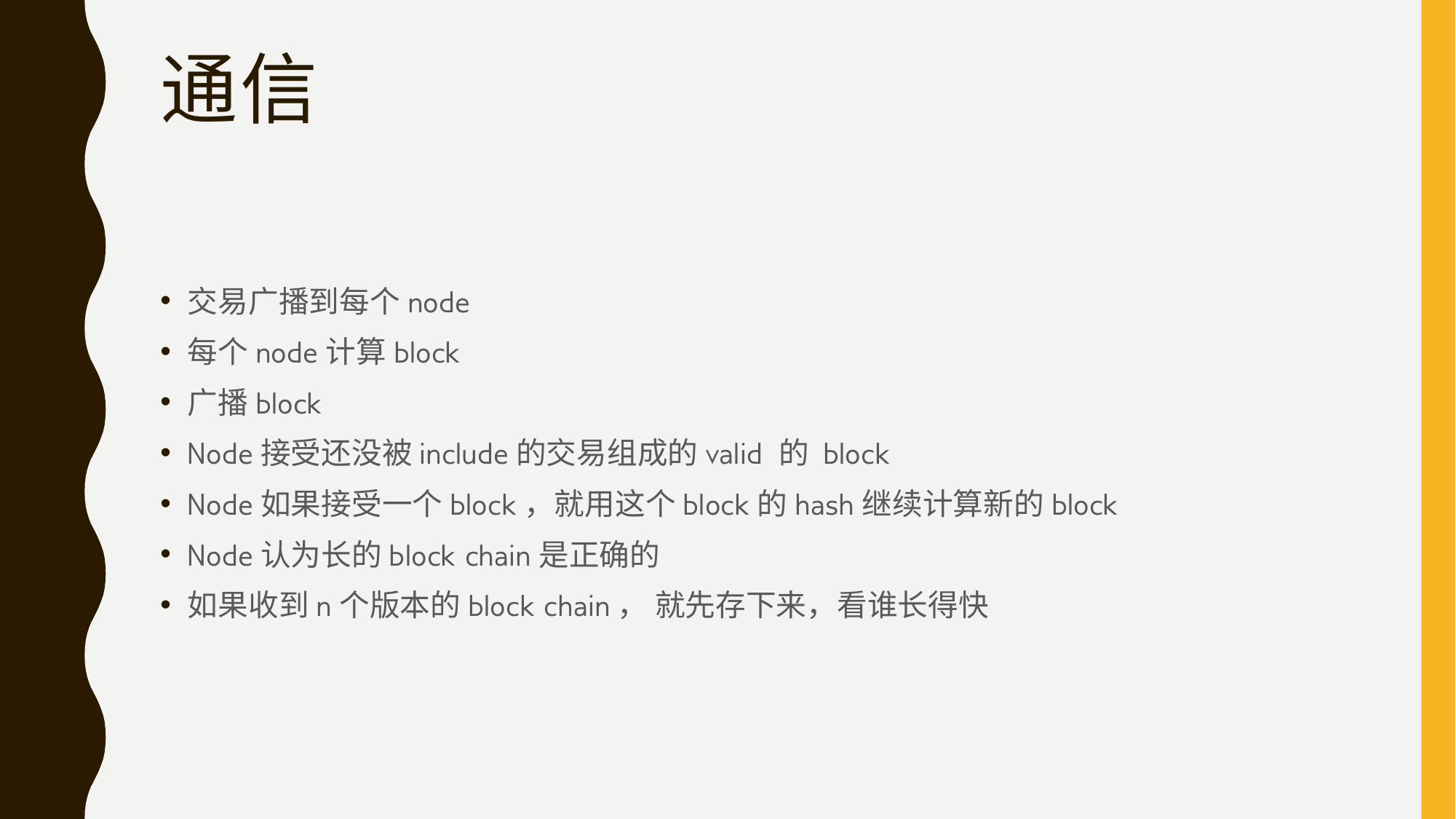

# 通信
交易广播到每个node
每个node计算block
广播block
Node接受还没被include的交易组成的valid 的 block
Node如果接受一个block，就用这个block的hash继续计算新的block
Node认为长的block chain是正确的
如果收到n个版本的block chain， 就先存下来，看谁长得快